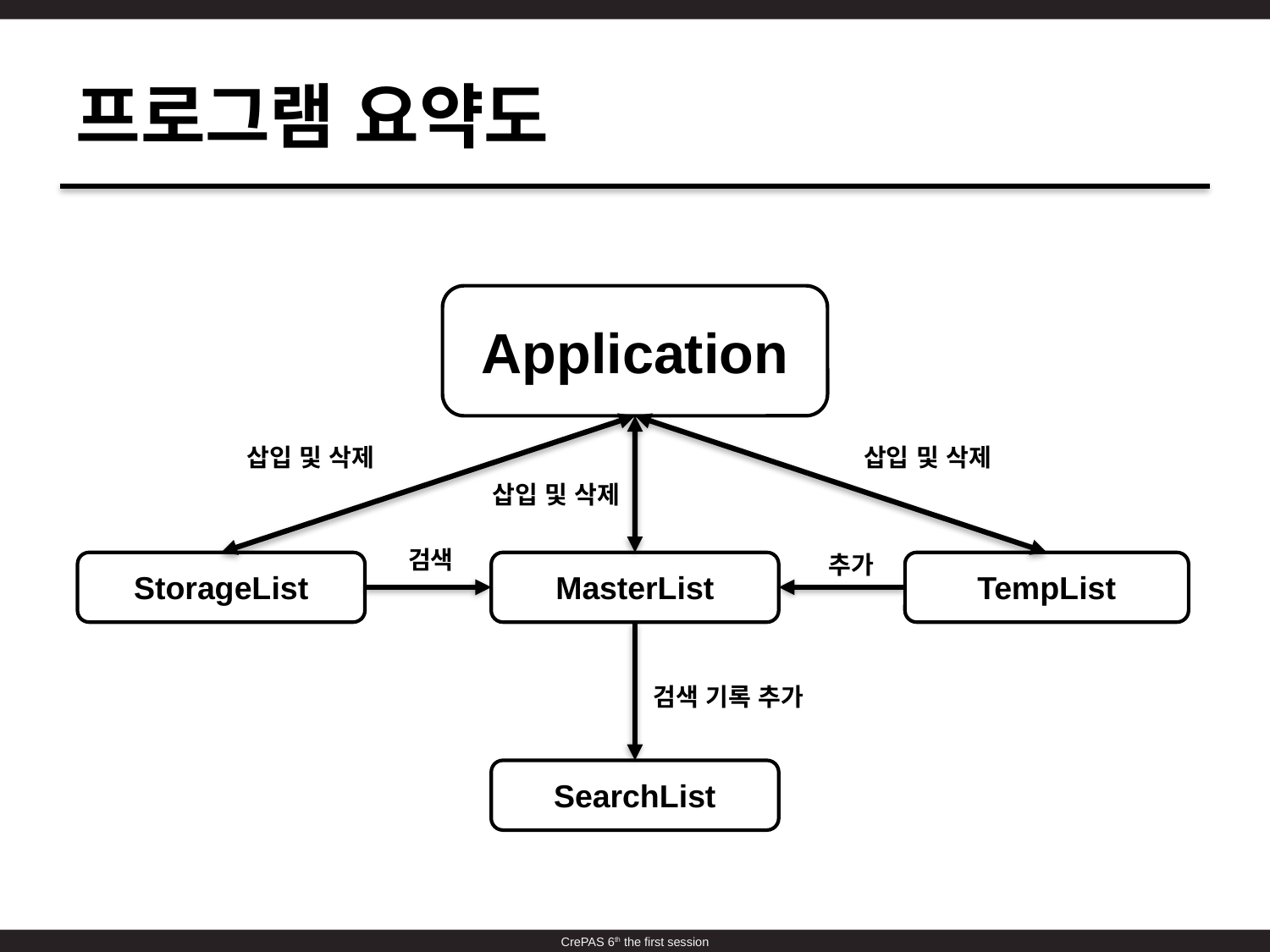

프로그램 요약도
Application
삽입 및 삭제
삽입 및 삭제
삽입 및 삭제
검색
추가
StorageList
MasterList
TempList
검색 기록 추가
SearchList
CrePAS 6th the first session